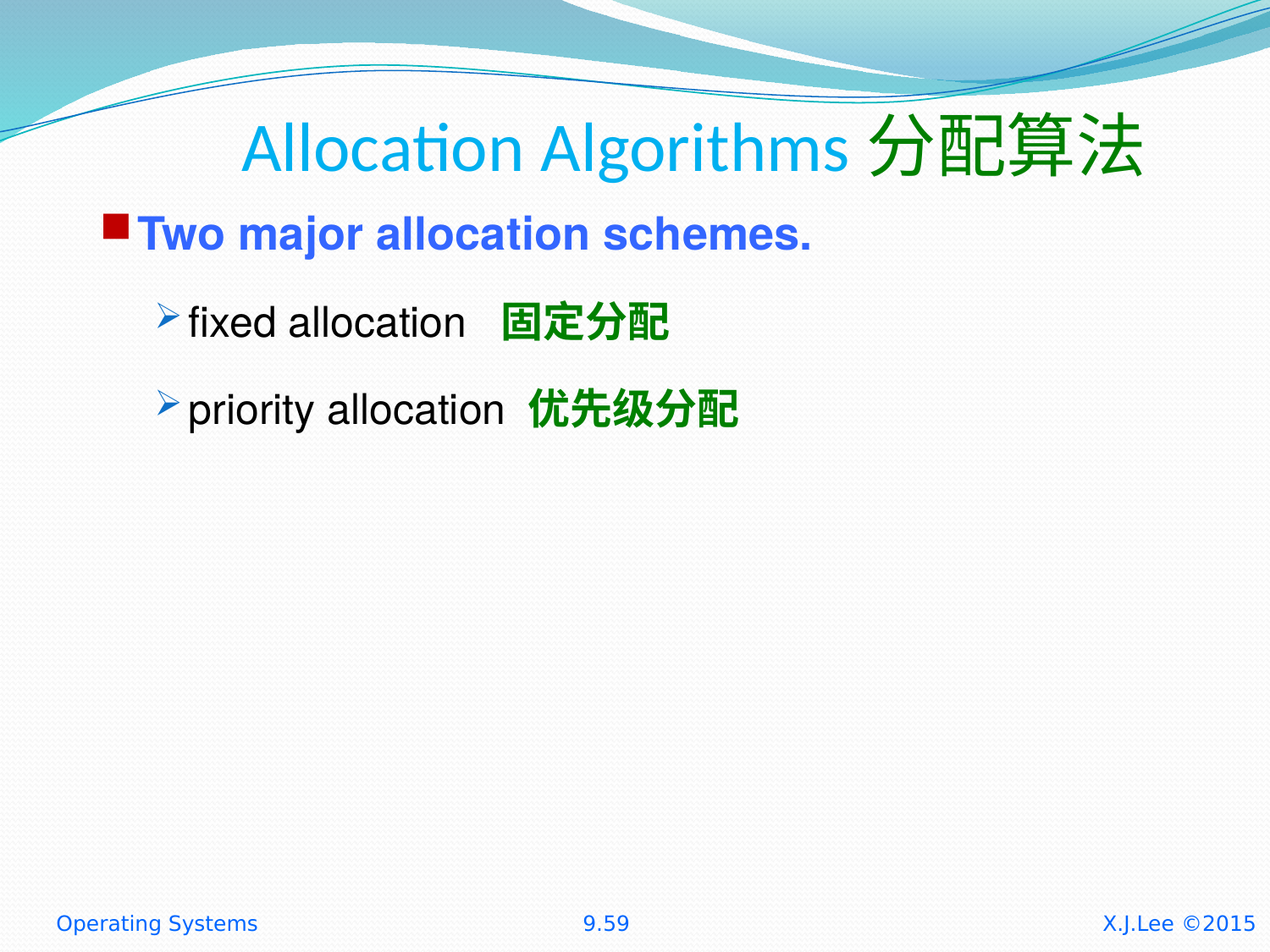

# Allocation Algorithms分配算法
Two major allocation schemes.
fixed allocation  固定分配
priority allocation 优先级分配
Operating Systems
9.59
X.J.Lee ©2015